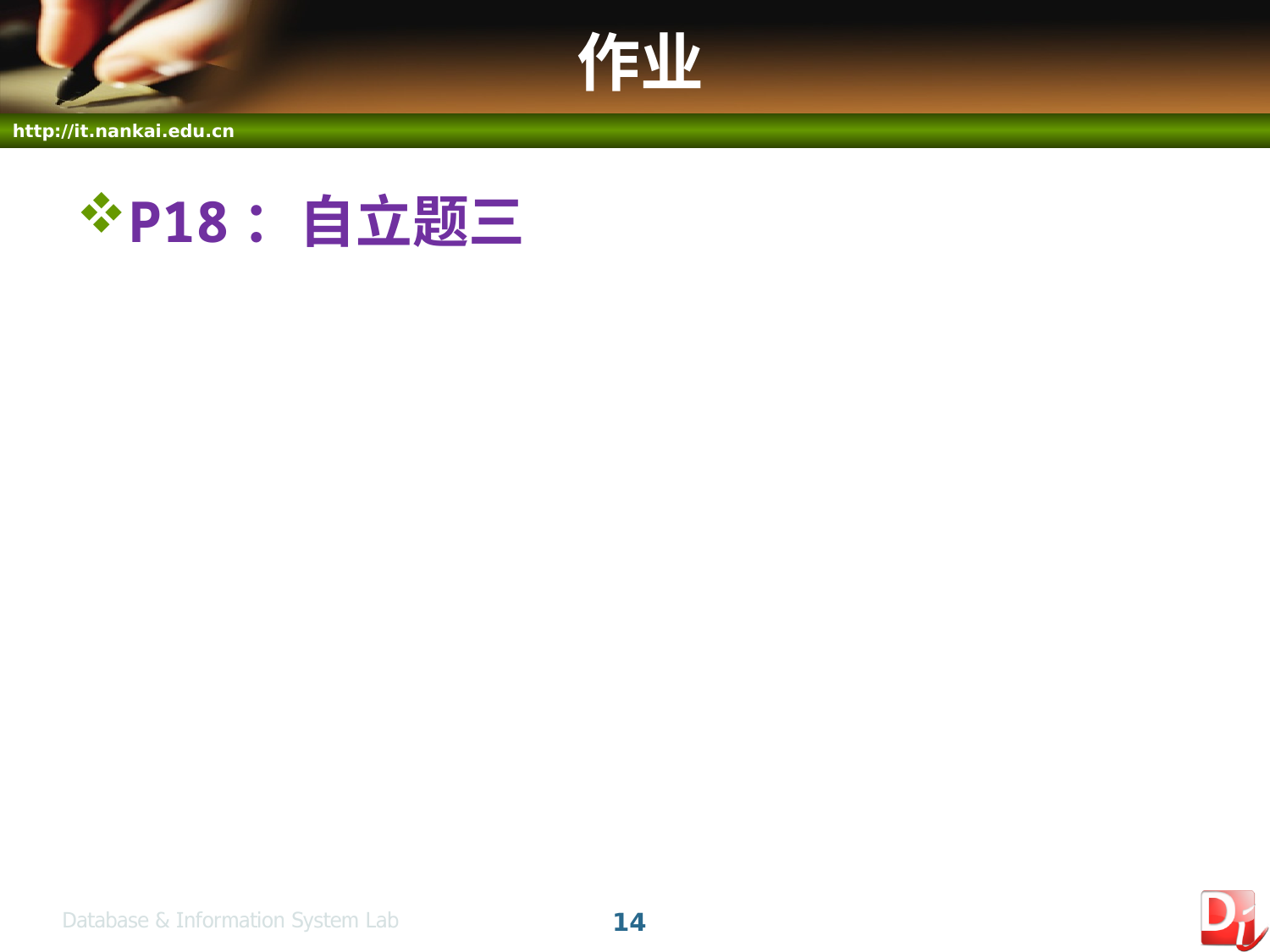

# 作业
P18：自立题三
14
Database & Information System Lab